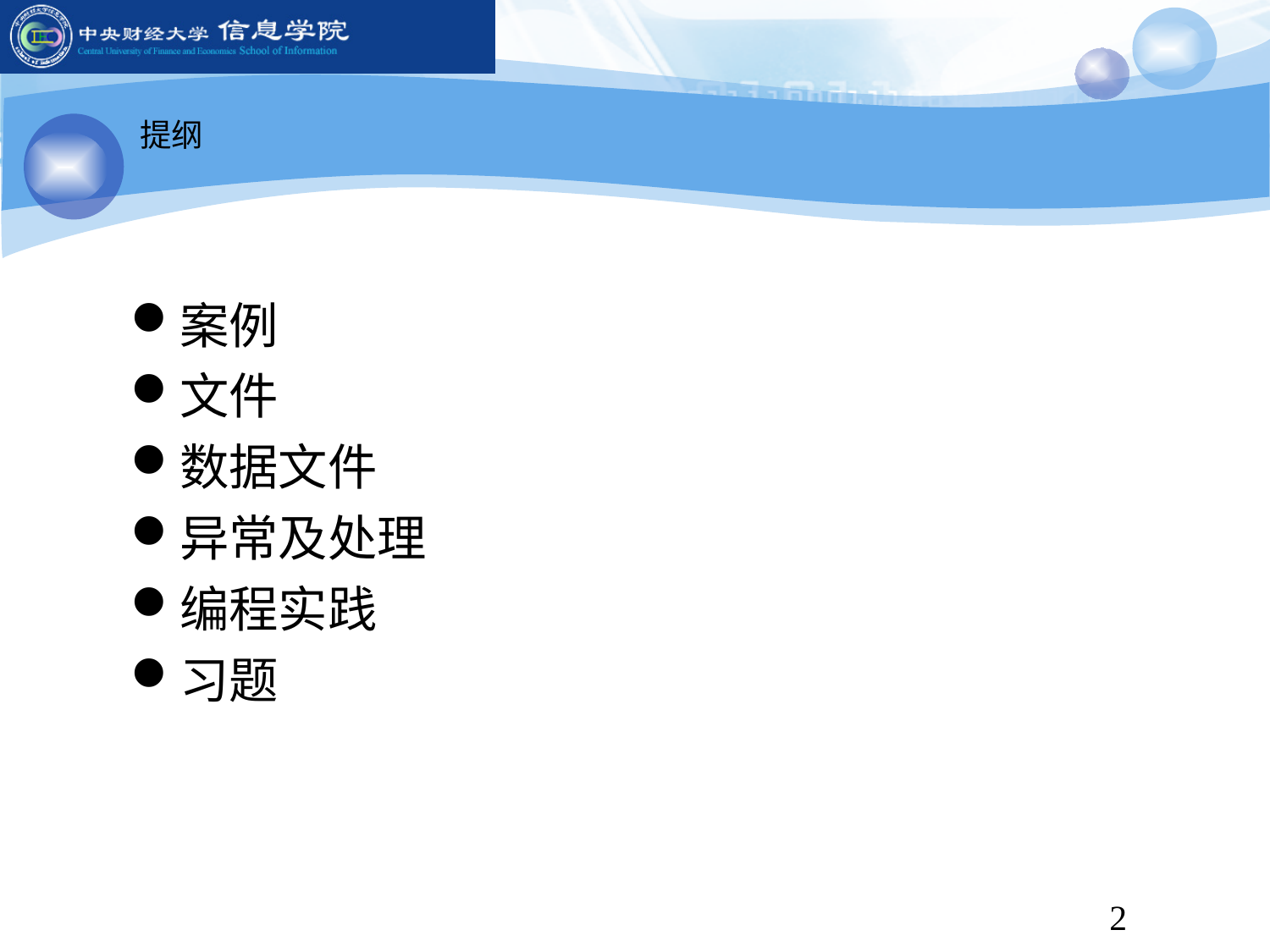

提纲
案例
文件
数据文件
异常及处理
编程实践
习题